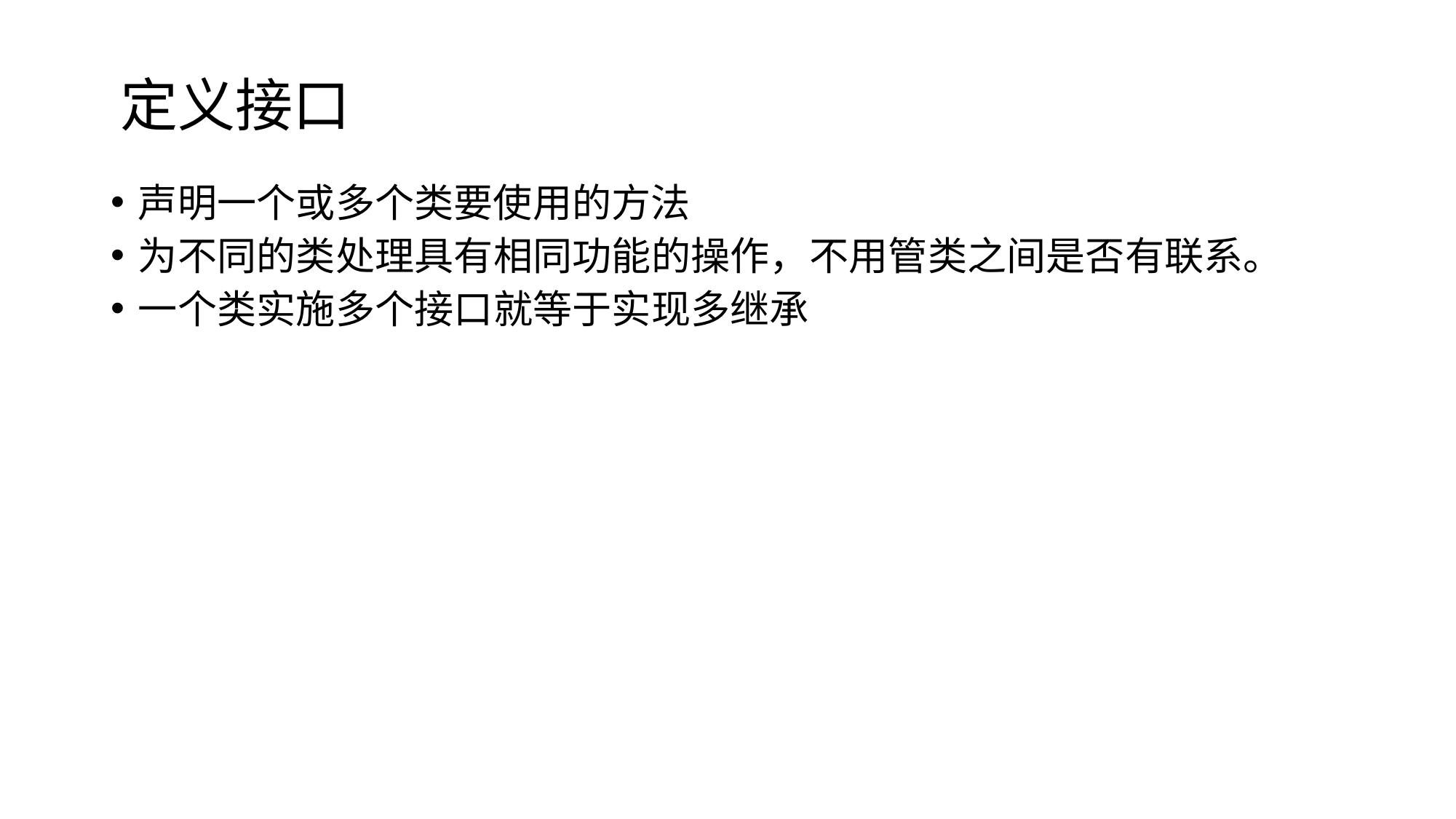

# 定义接口
声明一个或多个类要使用的方法
为不同的类处理具有相同功能的操作，不用管类之间是否有联系。
一个类实施多个接口就等于实现多继承